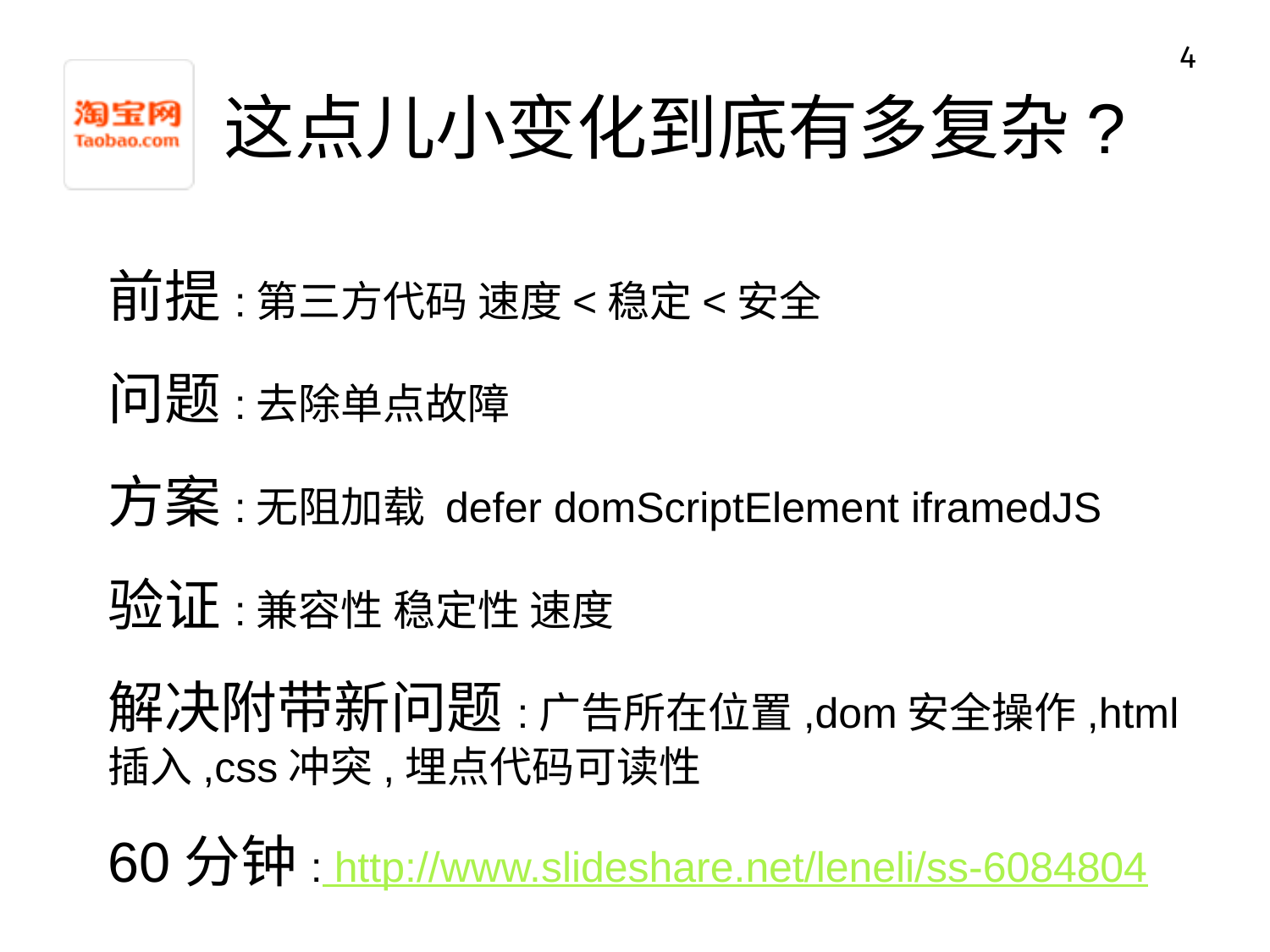

4
# 这点儿小变化到底有多复杂?
前提:第三方代码 速度<稳定<安全
问题:去除单点故障
方案:无阻加载 defer domScriptElement iframedJS
验证:兼容性 稳定性 速度
解决附带新问题:广告所在位置,dom安全操作,html插入,css冲突,埋点代码可读性
60分钟: http://www.slideshare.net/leneli/ss-6084804